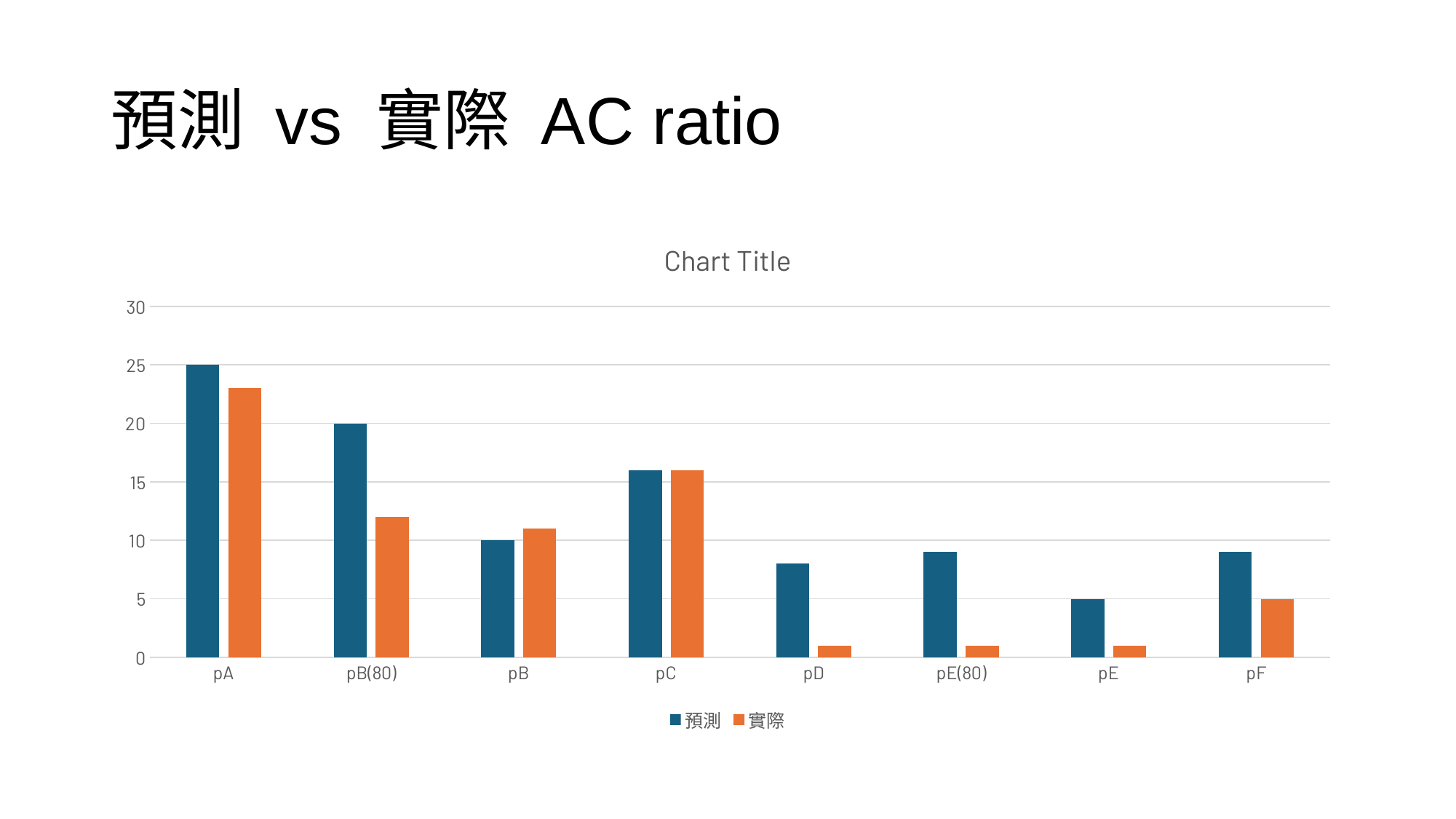

# 預測 vs 實際 AC ratio

### Chart:

| Category | 預測 | 實際 |
|---|---|---|
| pA | 25.0 | 23.0 |
| pB(80) | 20.0 | 12.0 |
| pB | 10.0 | 11.0 |
| pC | 16.0 | 16.0 |
| pD | 8.0 | 1.0 |
| pE(80) | 9.0 | 1.0 |
| pE | 5.0 | 1.0 |
| pF | 9.0 | 5.0 |